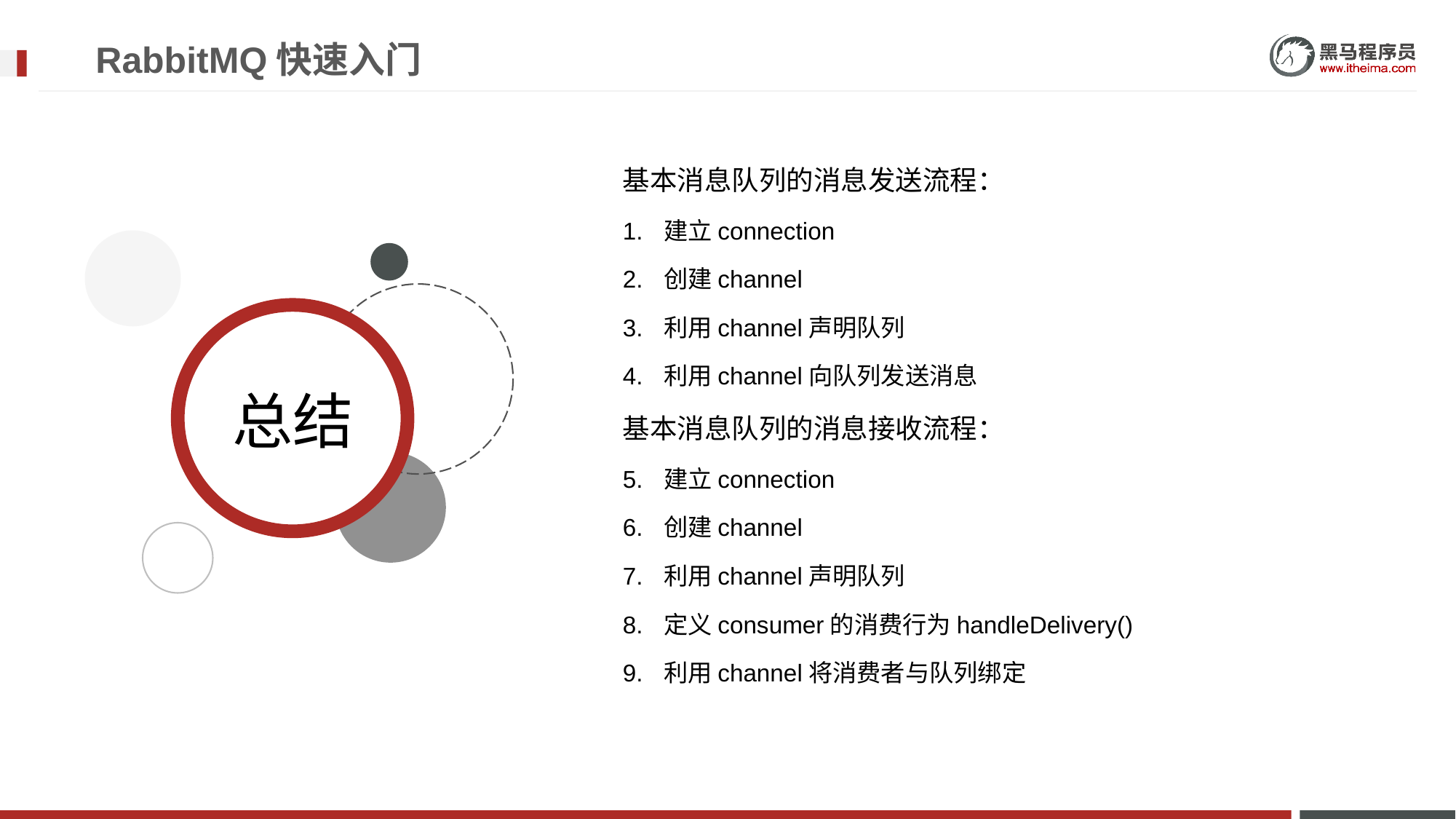

# RabbitMQ快速入门
基本消息队列的消息发送流程：
建立connection
创建channel
利用channel声明队列
利用channel向队列发送消息
基本消息队列的消息接收流程：
建立connection
创建channel
利用channel声明队列
定义consumer的消费行为handleDelivery()
利用channel将消费者与队列绑定